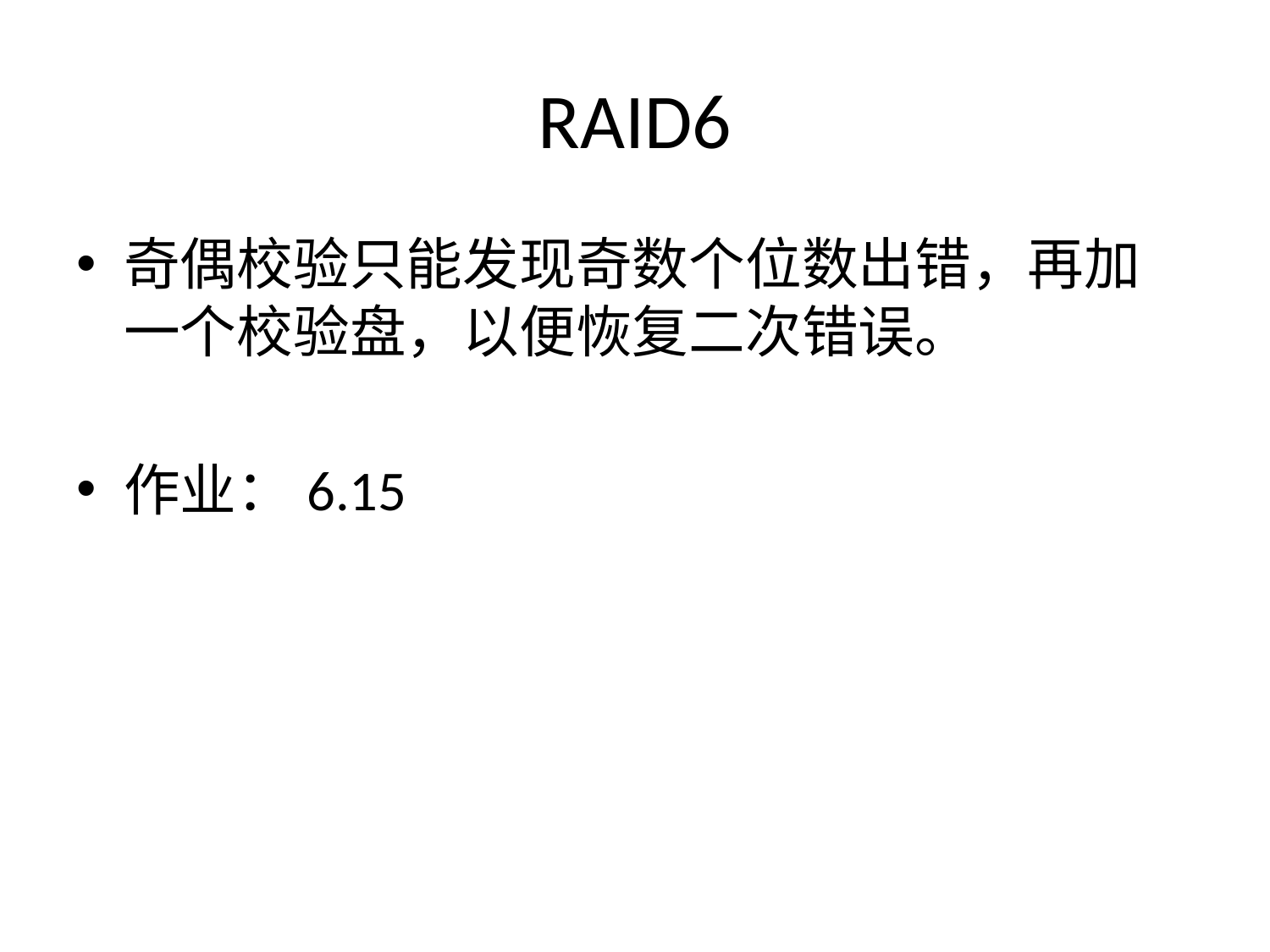

# RAID6
奇偶校验只能发现奇数个位数出错，再加一个校验盘，以便恢复二次错误。

作业：6.15